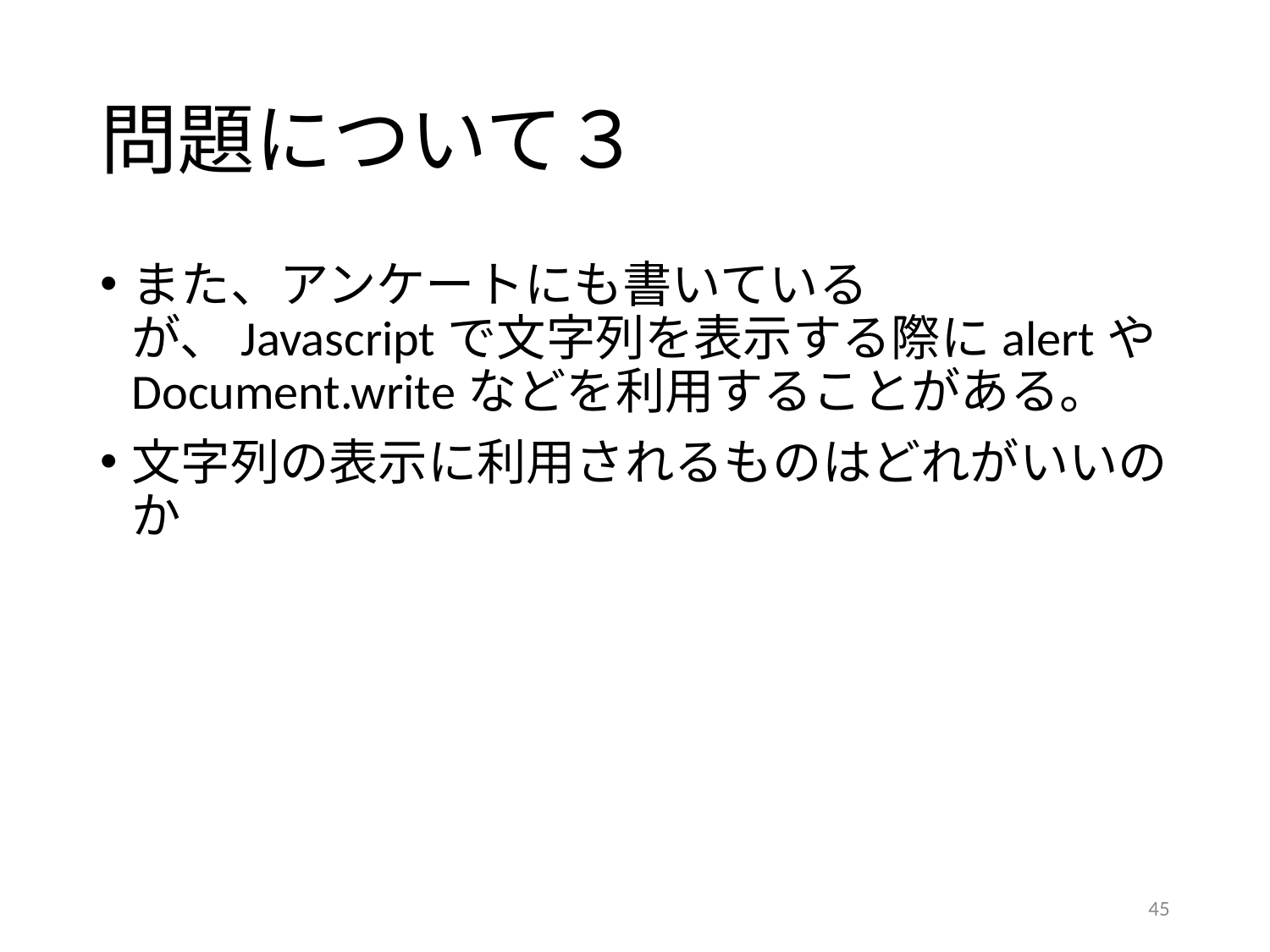

# 問題について３
また、アンケートにも書いているが、Javascriptで文字列を表示する際にalertやDocument.writeなどを利用することがある。
文字列の表示に利用されるものはどれがいいのか

45